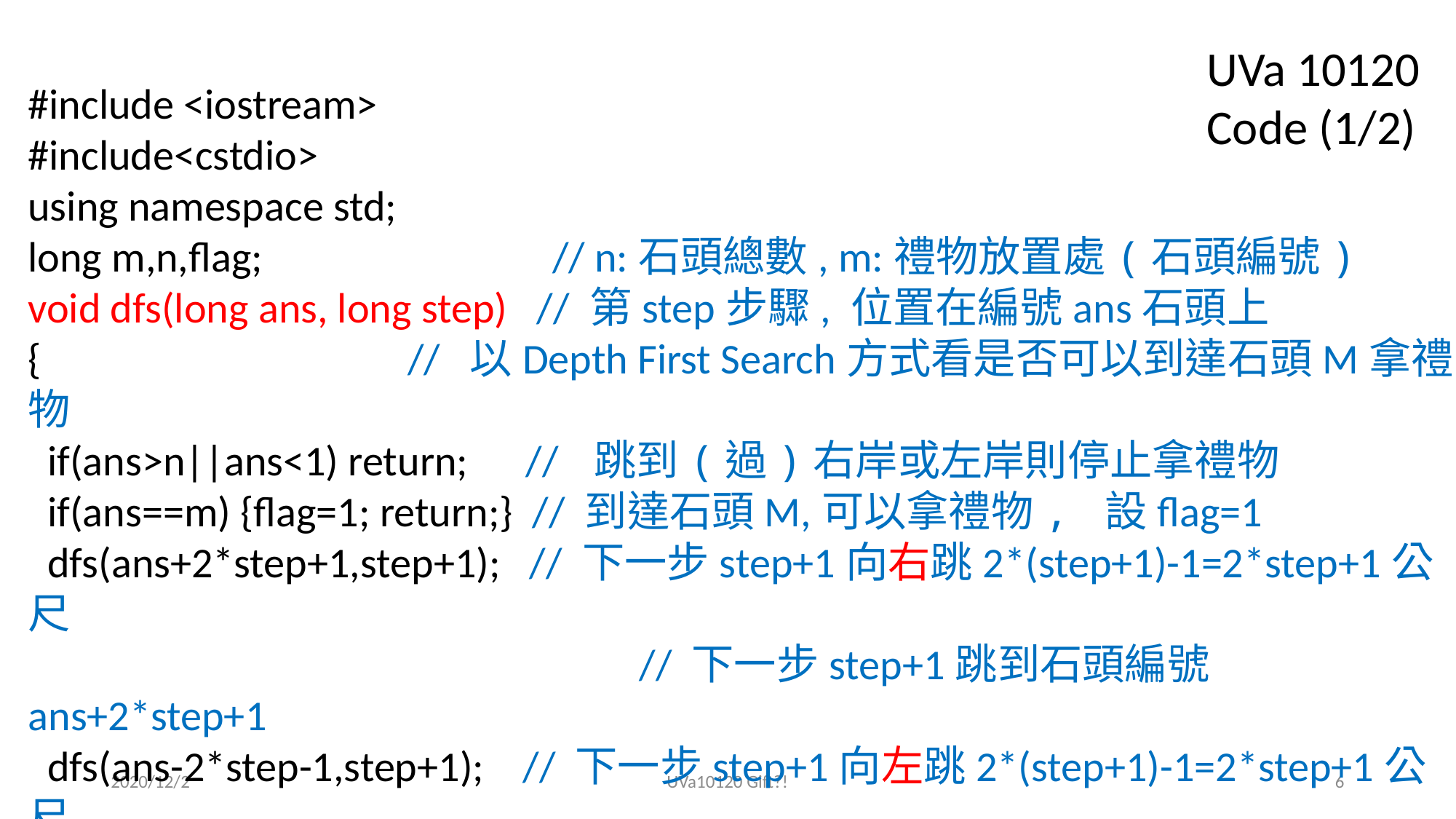

UVa 10120 Code (1/2)
#include <iostream>
#include<cstdio>
using namespace std;
long m,n,flag;                              // n:石頭總數, m:禮物放置處(石頭編號)
void dfs(long ans, long step)   // 第step步驟, 位置在編號ans石頭上
{                                      //  以Depth First Search方式看是否可以到達石頭M拿禮物
  if(ans>n||ans<1) return;      // 跳到(過)右岸或左岸則停止拿禮物
  if(ans==m) {flag=1; return;}  // 到達石頭M,可以拿禮物, 設flag=1
  dfs(ans+2*step+1,step+1);   // 下一步step+1向右跳2*(step+1)-1=2*step+1公尺
                        // 下一步step+1跳到石頭編號ans+2*step+1
  dfs(ans-2*step-1,step+1);    // 下一步step+1向左跳2*(step+1)-1=2*step+1公尺
                       // 下一步step+1跳到石頭編號ans-(2*step+1)
}
2020/12/2
UVa10120 Gift?!
6